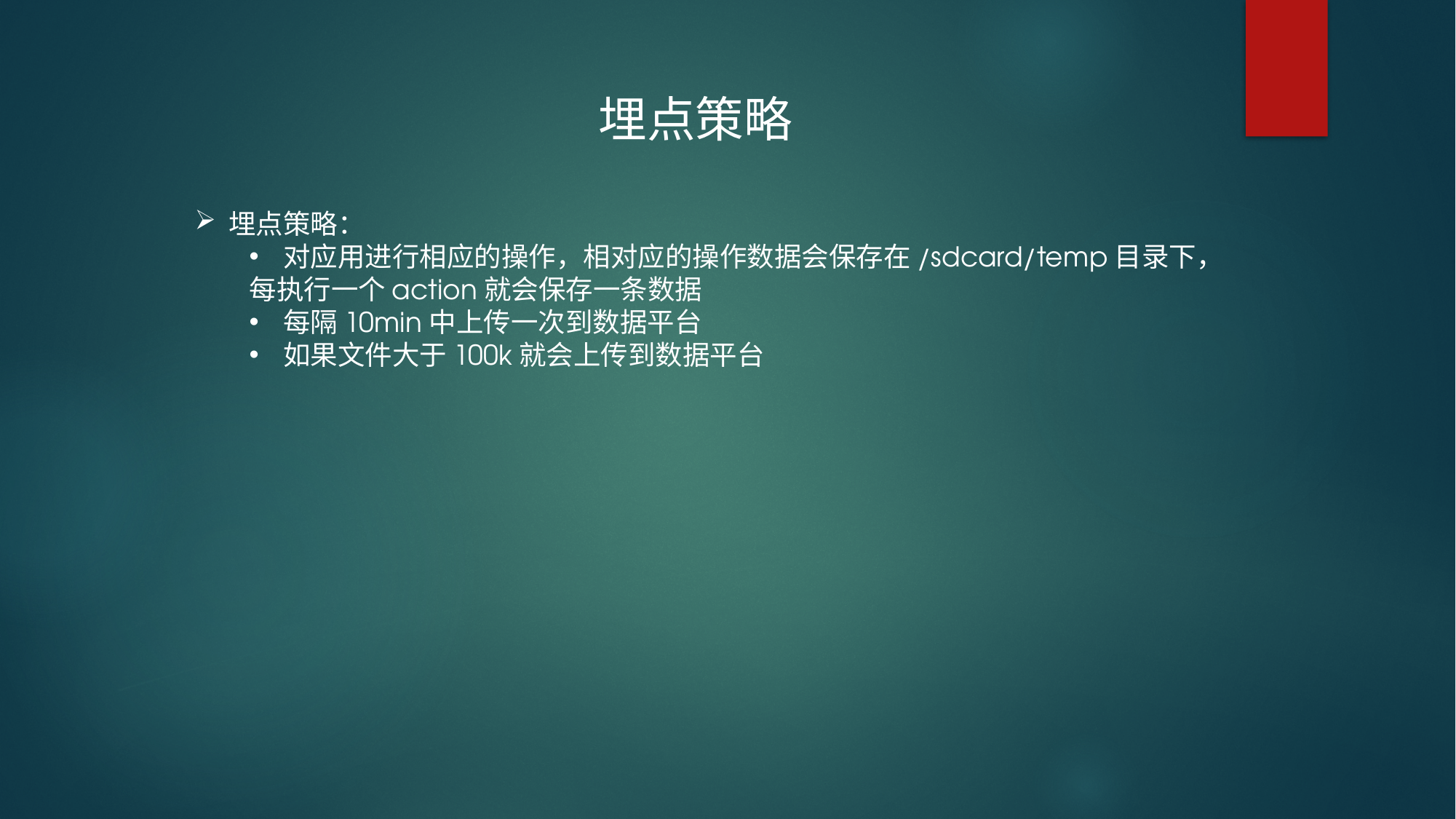

埋点策略
埋点策略：
对应用进行相应的操作，相对应的操作数据会保存在/sdcard/temp目录下，
每执行一个action就会保存一条数据
每隔10min中上传一次到数据平台
如果文件大于100k就会上传到数据平台